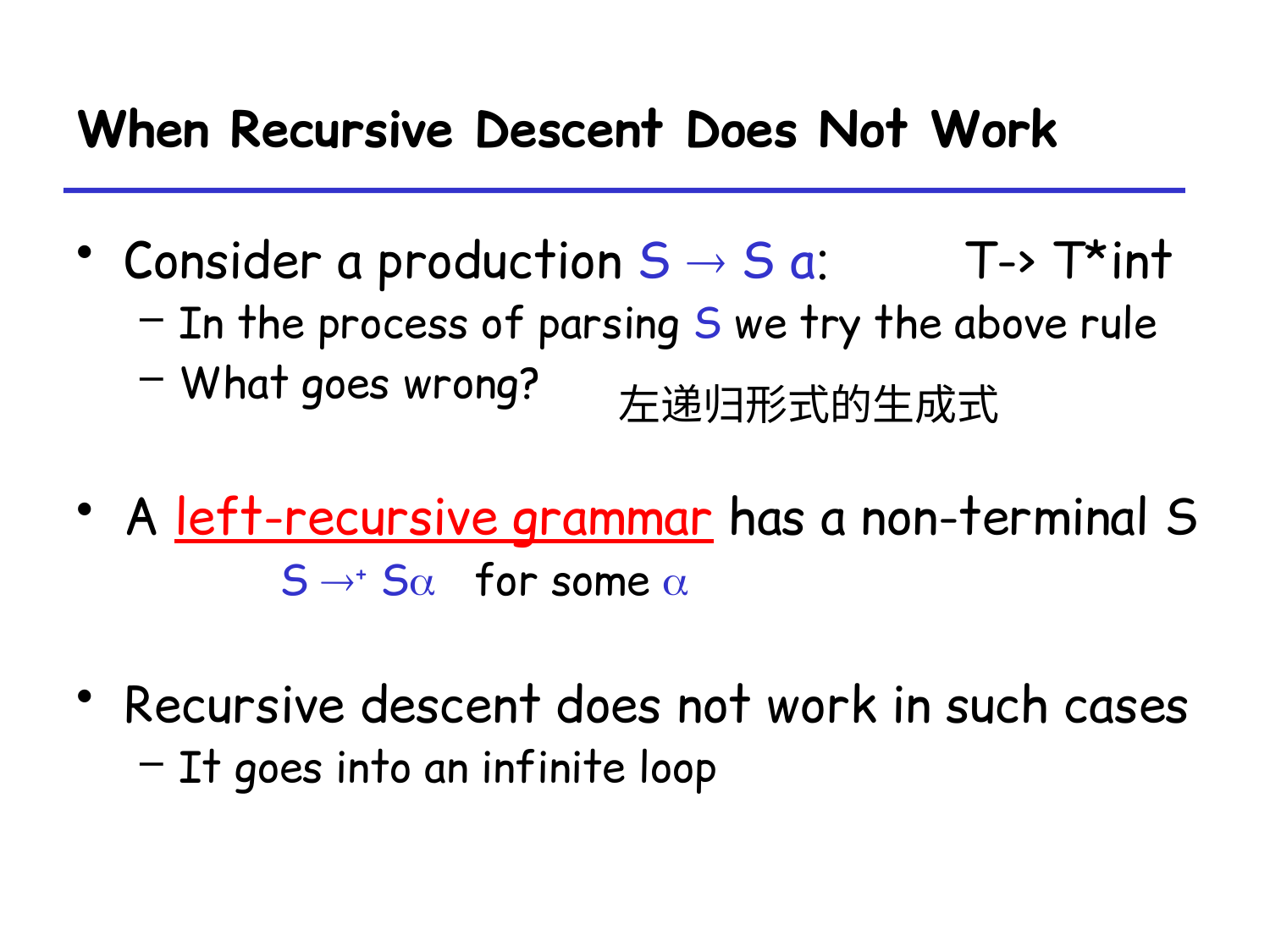

# When Recursive Descent Does Not Work
Consider a production S → S a:         T-> T*int
In the process of parsing S we try the above rule
What goes wrong?

A left-recursive grammar has a non-terminal S
           S →+ Sα   for some α

Recursive descent does not work in such cases
It goes into an infinite loop
左递归形式的生成式
75